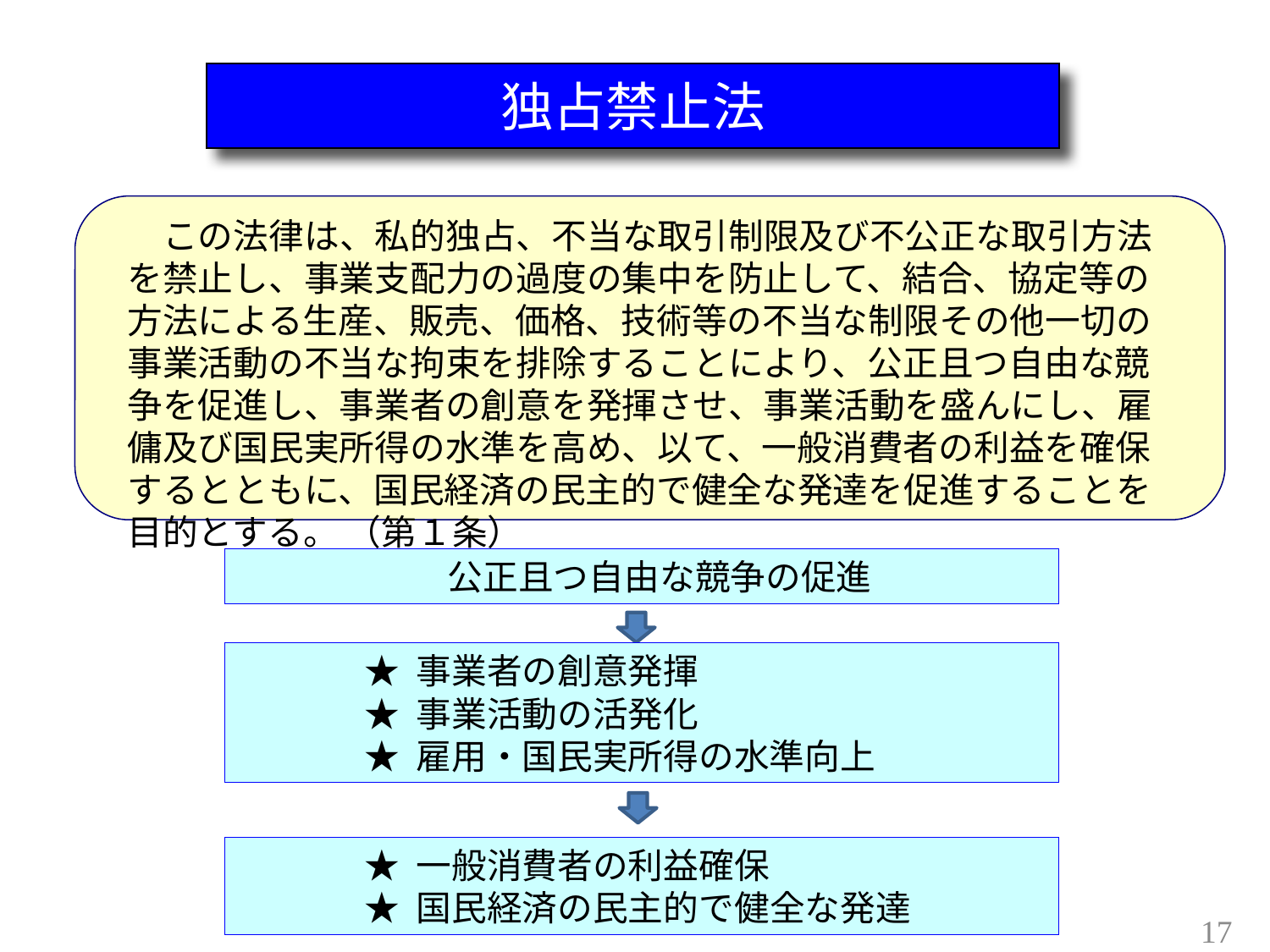

独占禁止法

　この法律は、私的独占、不当な取引制限及び不公正な取引方法を禁止し、事業支配力の過度の集中を防止して、結合、協定等の方法による生産、販売、価格、技術等の不当な制限その他一切の事業活動の不当な拘束を排除することにより、公正且つ自由な競争を促進し、事業者の創意を発揮させ、事業活動を盛んにし、雇傭及び国民実所得の水準を高め、以て、一般消費者の利益を確保するとともに、国民経済の民主的で健全な発達を促進することを目的とする。 （第１条）
　公正且つ自由な競争の促進

	★ 事業者の創意発揮
	★ 事業活動の活発化
	★ 雇用・国民実所得の水準向上

	★ 一般消費者の利益確保
	★ 国民経済の民主的で健全な発達
17